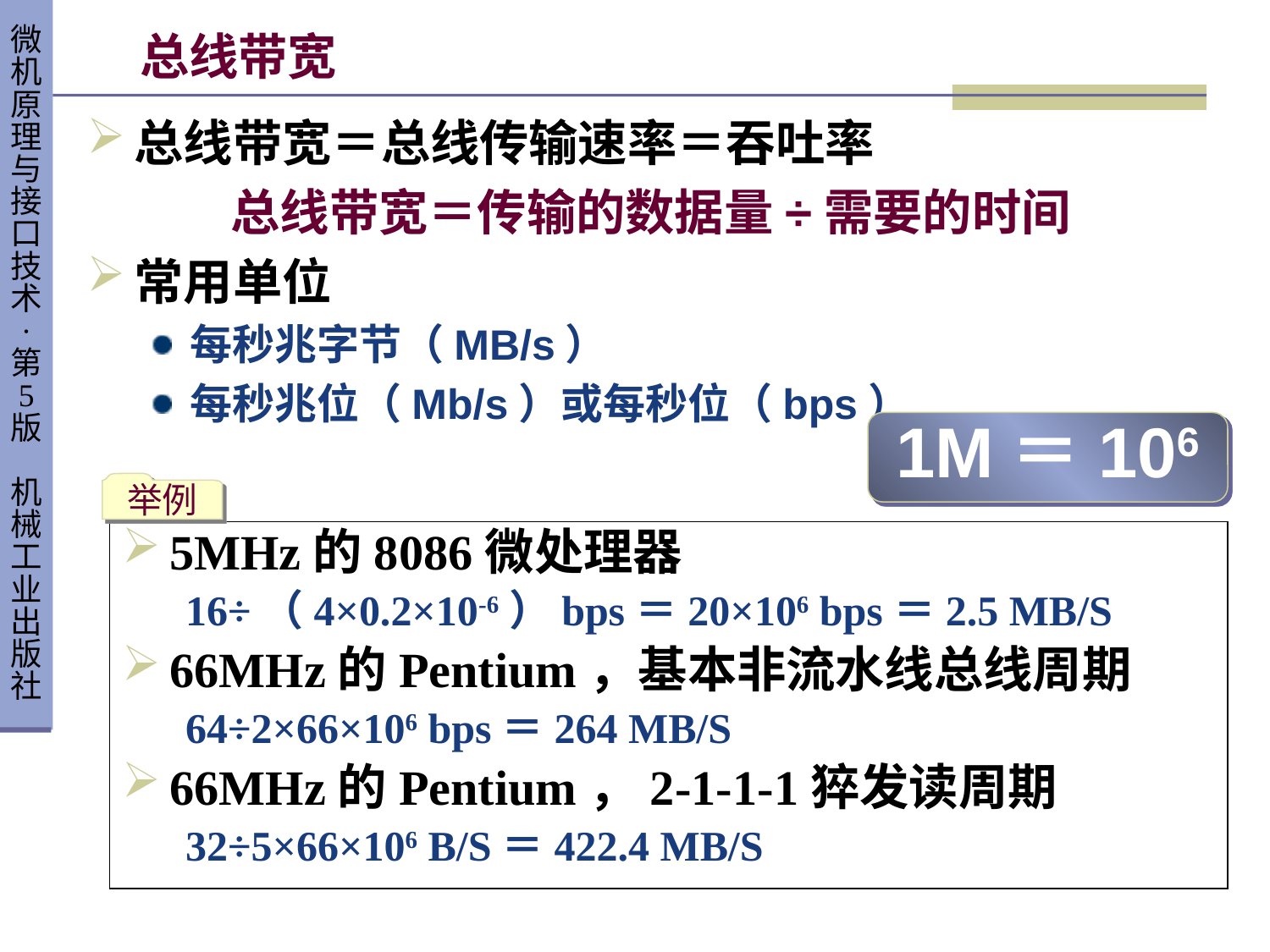

# 总线带宽
总线带宽＝总线传输速率＝吞吐率
总线带宽＝传输的数据量÷需要的时间
常用单位
每秒兆字节（MB/s）
每秒兆位（Mb/s）或每秒位（bps）
1M＝106
举例
5MHz的8086微处理器
16÷（4×0.2×10-6）bps＝20×106 bps＝2.5 MB/S
66MHz的Pentium，基本非流水线总线周期
64÷2×66×106 bps＝264 MB/S
66MHz的Pentium，2-1-1-1猝发读周期
32÷5×66×106 B/S＝422.4 MB/S